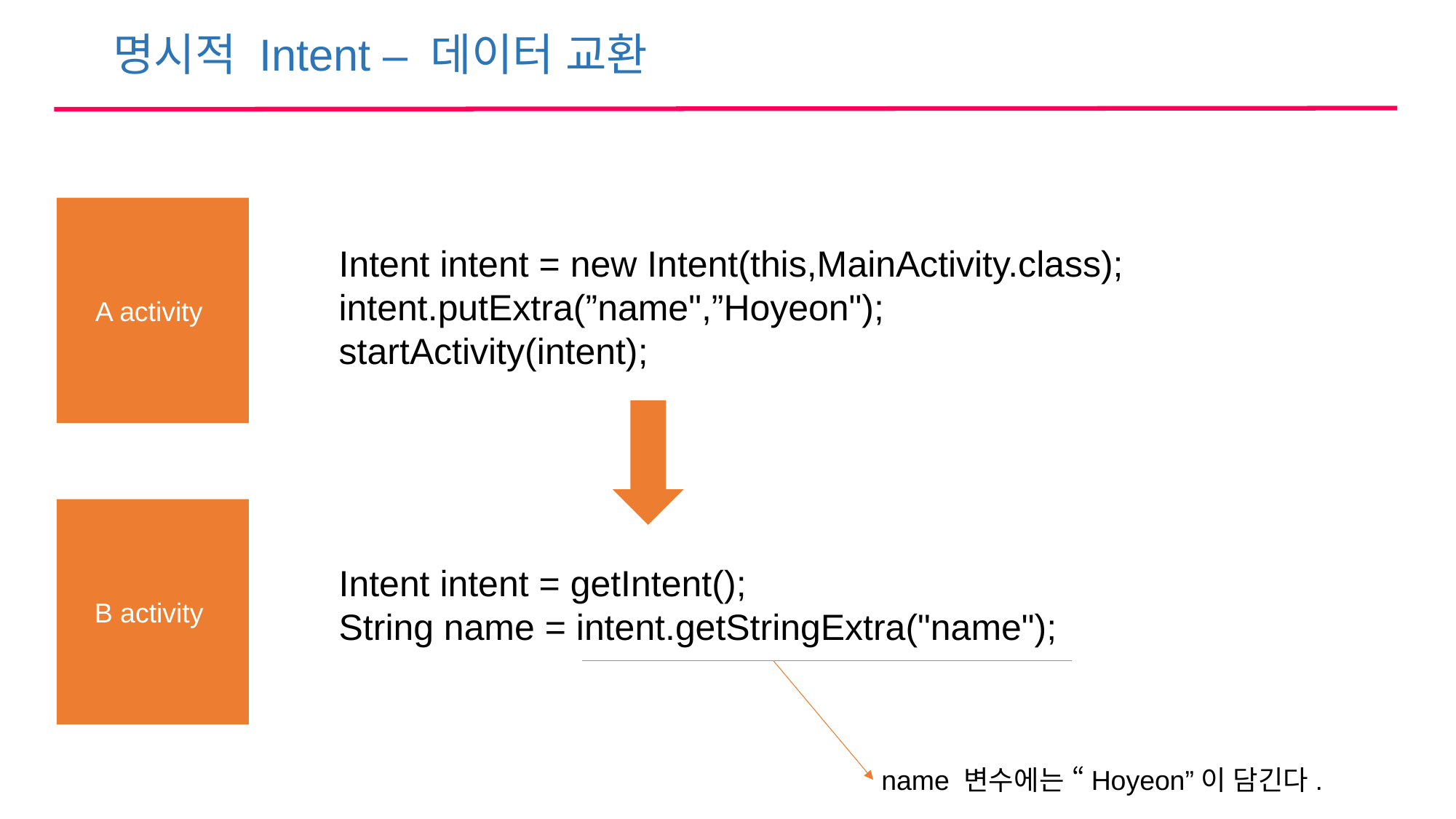

명시적 Intent – 데이터 교환
A activity
Intent intent = new Intent(this,MainActivity.class);
intent.putExtra(”name",”Hoyeon");
startActivity(intent);

B activity
Intent intent = getIntent();
String name = intent.getStringExtra("name");

name 변수에는 “Hoyeon”이 담긴다.